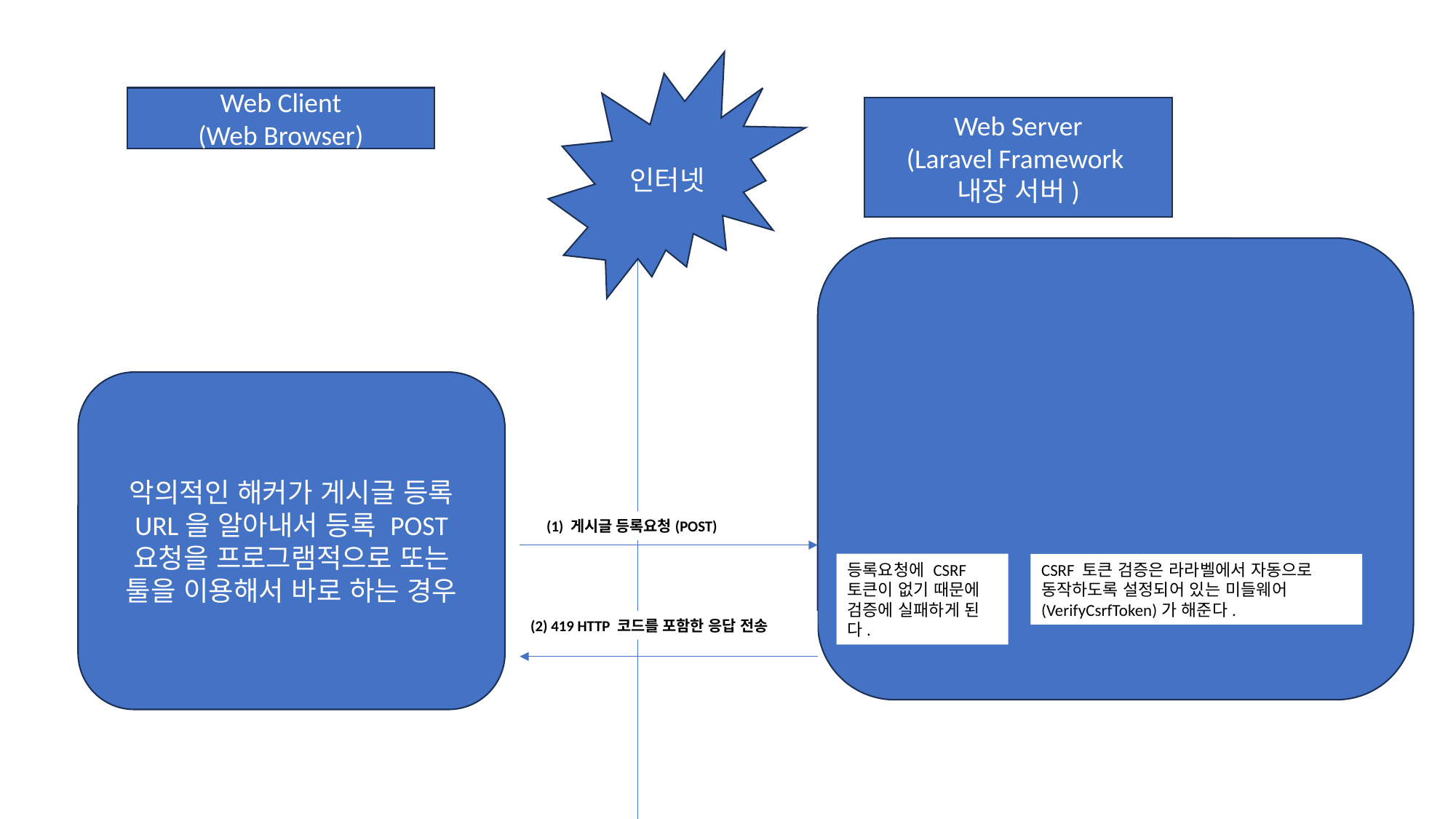

인터넷
Web Client
(Web Browser)
Web Server
(Laravel Framework
내장 서버)

악의적인 해커가 게시글 등록 URL을 알아내서 등록 POST 요청을 프로그램적으로 또는 툴을 이용해서 바로 하는 경우
(1) 게시글 등록요청(POST)
등록요청에 CSRF 토큰이 없기 때문에 검증에 실패하게 된다.
CSRF 토큰 검증은 라라벨에서 자동으로 동작하도록 설정되어 있는 미들웨어(VerifyCsrfToken)가 해준다.
(2) 419 HTTP 코드를 포함한 응답 전송